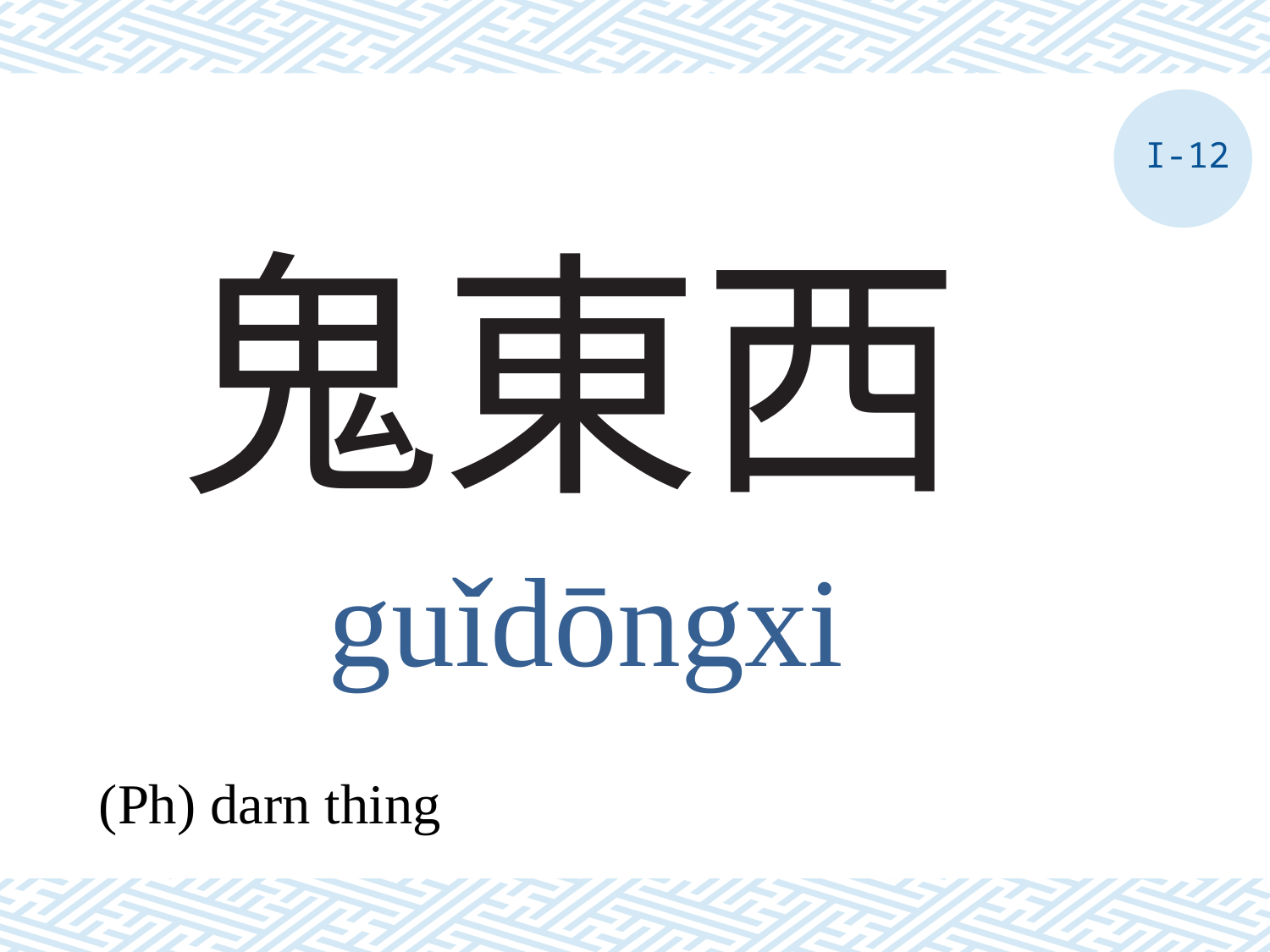

I-12

# 鬼東西
guǐdōngxi
(Ph) darn thing